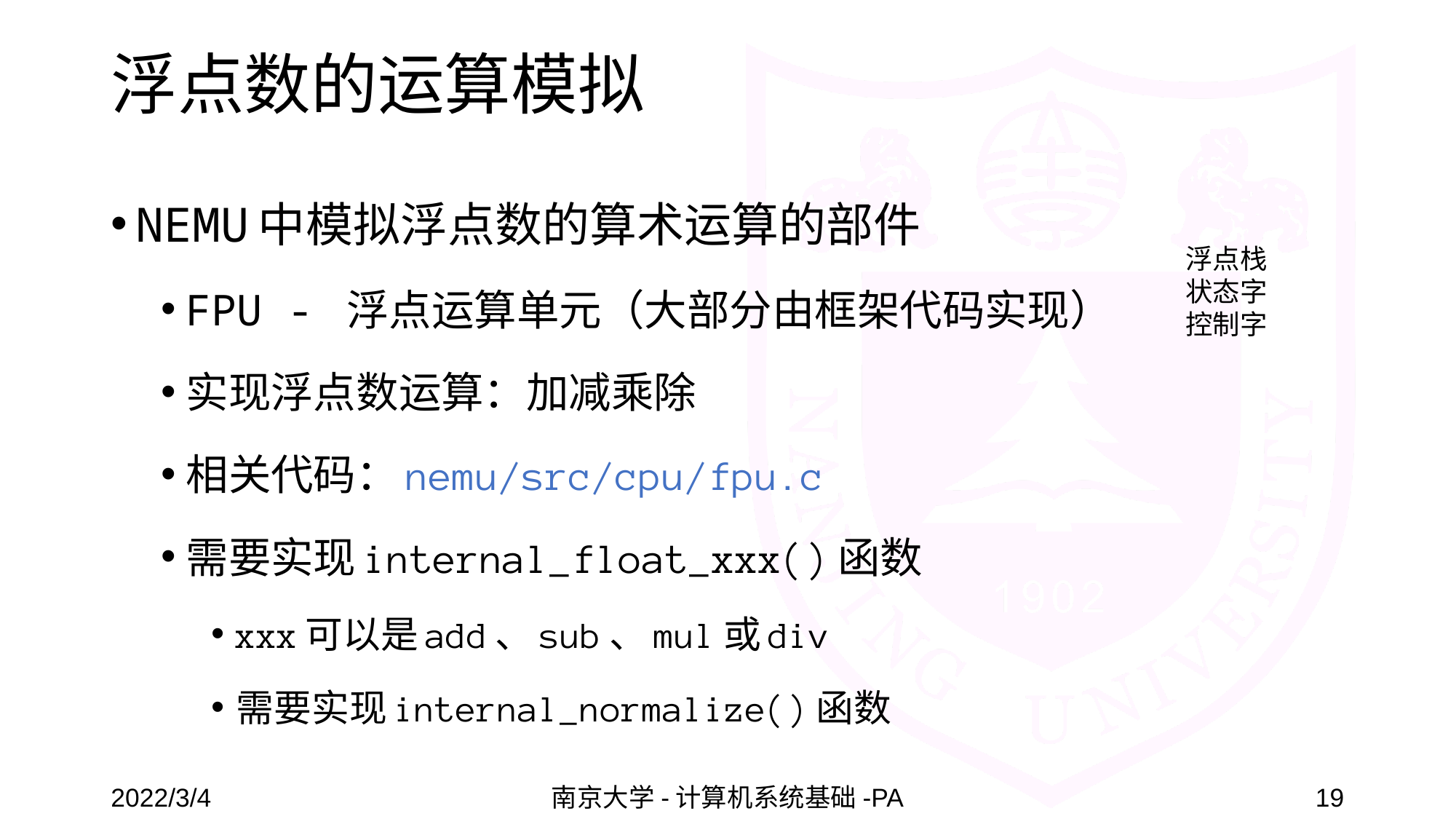

# 浮点数的运算模拟
NEMU中模拟浮点数的算术运算的部件
FPU - 浮点运算单元（大部分由框架代码实现）
实现浮点数运算：加减乘除
相关代码：nemu/src/cpu/fpu.c
需要实现internal_float_xxx()函数
xxx可以是add、sub、mul或div
需要实现internal_normalize()函数
浮点栈
状态字
控制字
2022/3/4
南京大学-计算机系统基础-PA
19